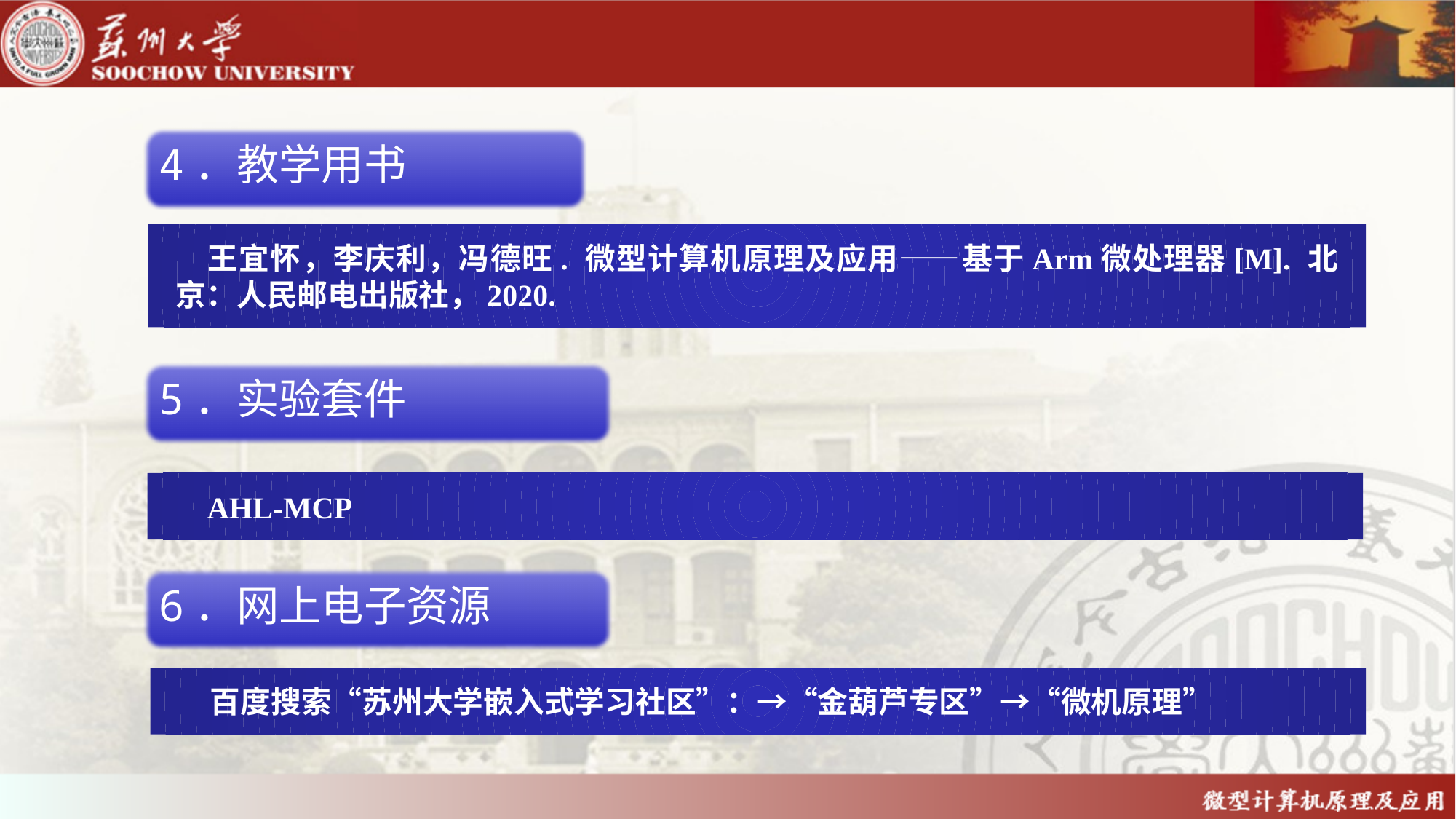

4．教学用书
王宜怀，李庆利，冯德旺. 微型计算机原理及应用——基于Arm微处理器[M]. 北京：人民邮电出版社，2020.
5．实验套件
AHL-MCP
6．网上电子资源
百度搜索“苏州大学嵌入式学习社区”：→“金葫芦专区”→“微机原理”